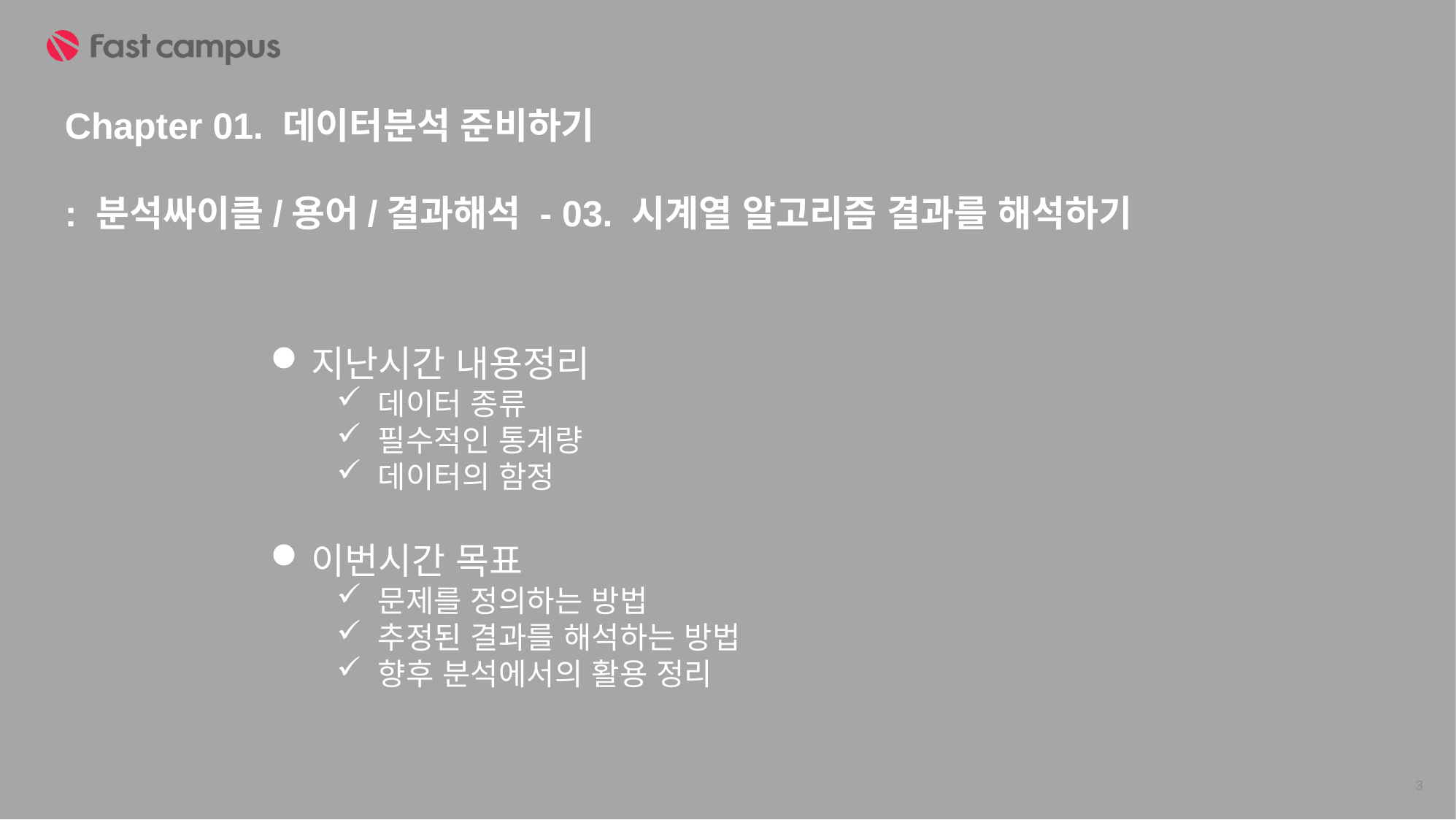

Chapter 01. 데이터분석 준비하기

: 분석싸이클/용어/결과해석 - 03. 시계열 알고리즘 결과를 해석하기
지난시간 내용정리
데이터 종류
필수적인 통계량
데이터의 함정

이번시간 목표
문제를 정의하는 방법
추정된 결과를 해석하는 방법
향후 분석에서의 활용 정리
3